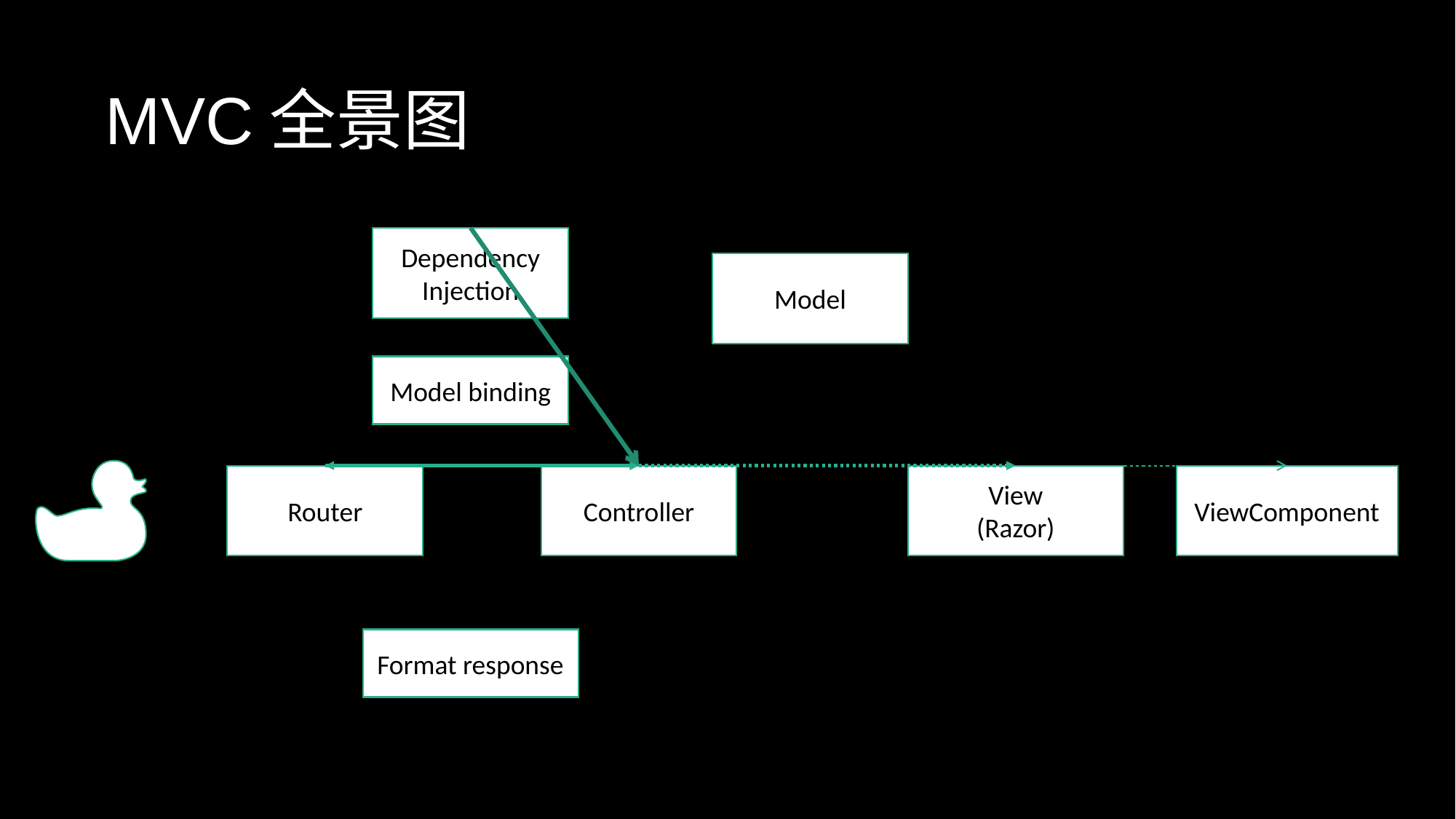

# MVC全景图
Dependency Injection
Model
Model binding

Router
Controller
View
(Razor)
ViewComponent
Format response